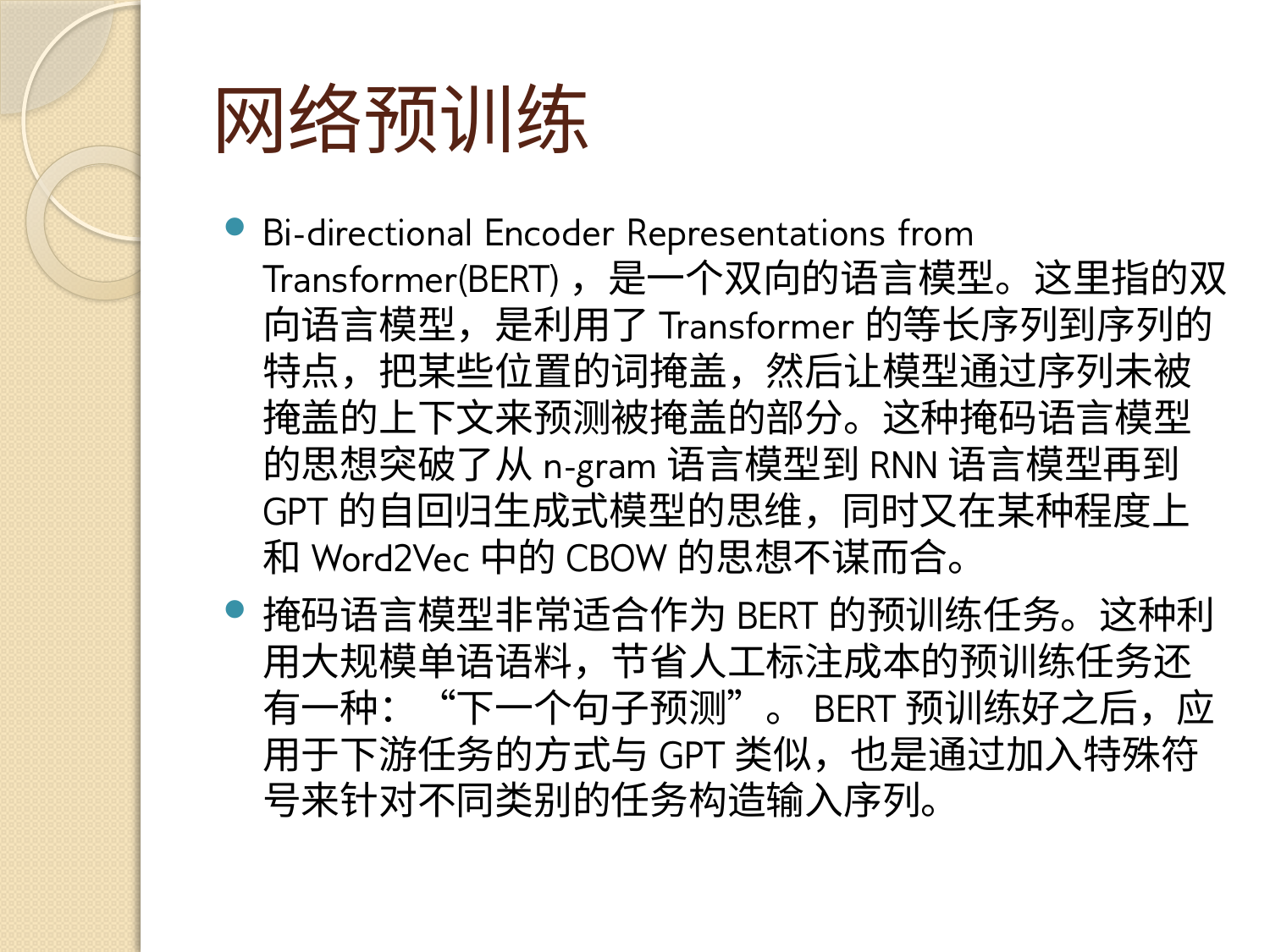

# 网络预训练
Bi-directional Encoder Representations from Transformer(BERT)，是一个双向的语言模型。这里指的双向语言模型，是利用了Transformer的等长序列到序列的特点，把某些位置的词掩盖，然后让模型通过序列未被掩盖的上下文来预测被掩盖的部分。这种掩码语言模型的思想突破了从n-gram语言模型到RNN语言模型再到GPT的自回归生成式模型的思维，同时又在某种程度上和Word2Vec中的CBOW的思想不谋而合。
掩码语言模型非常适合作为BERT的预训练任务。这种利用大规模单语语料，节省人工标注成本的预训练任务还有一种：“下一个句子预测”。BERT预训练好之后，应用于下游任务的方式与GPT类似，也是通过加入特殊符号来针对不同类别的任务构造输入序列。